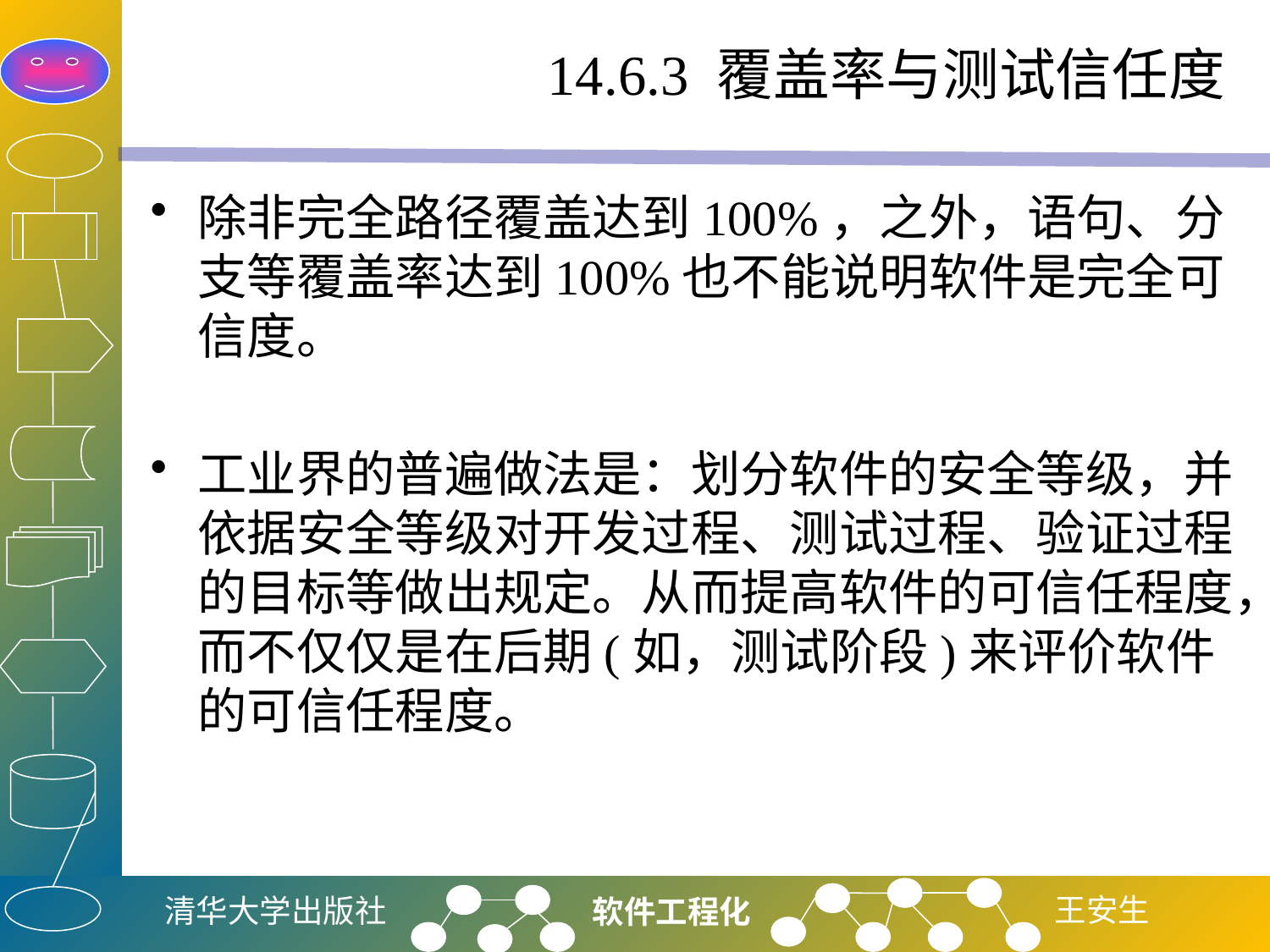

# 14.6.3 覆盖率与测试信任度
除非完全路径覆盖达到100%，之外，语句、分支等覆盖率达到100%也不能说明软件是完全可信度。

工业界的普遍做法是：划分软件的安全等级，并依据安全等级对开发过程、测试过程、验证过程的目标等做出规定。从而提高软件的可信任程度，而不仅仅是在后期(如，测试阶段)来评价软件的可信任程度。